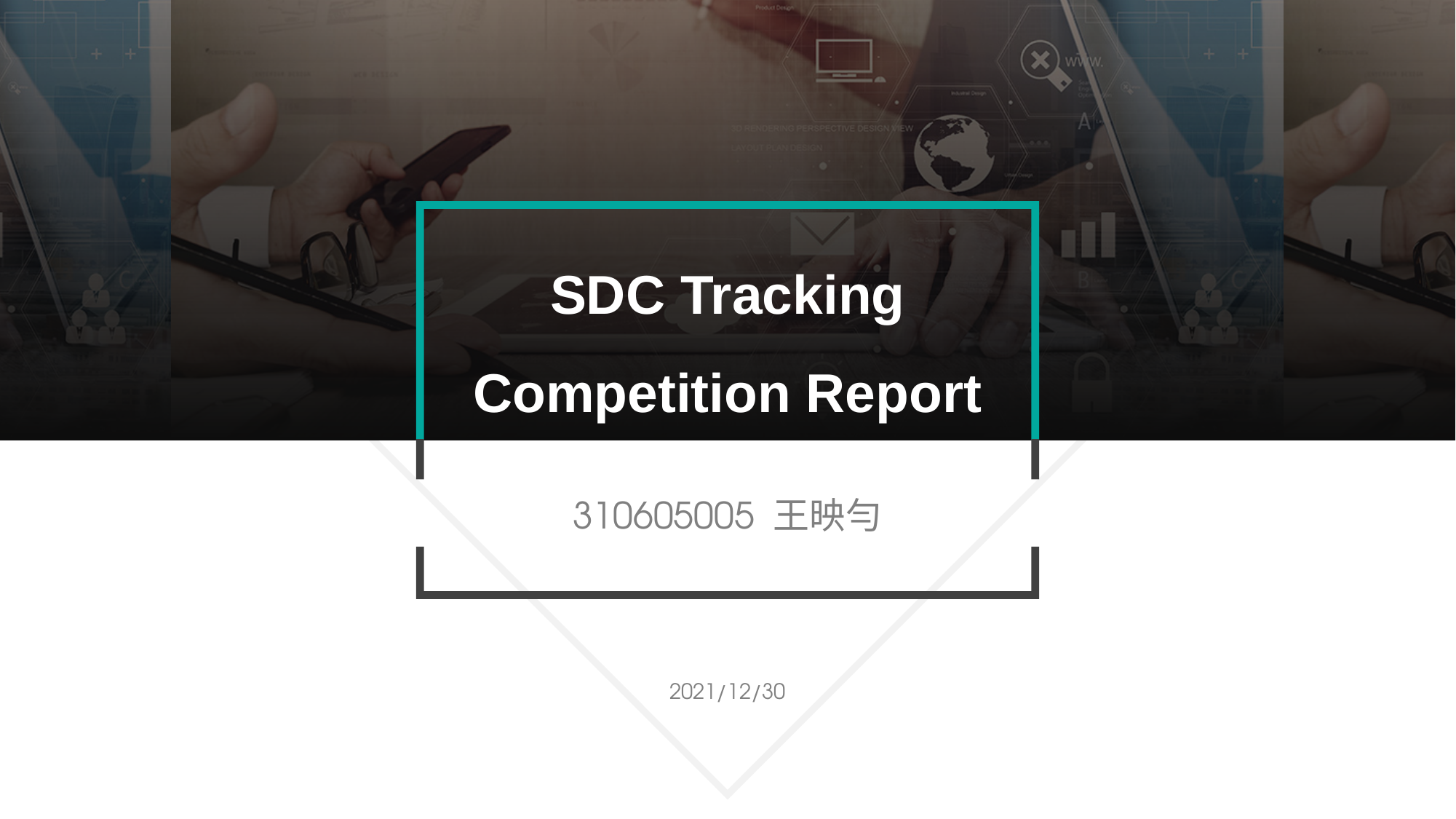

SDC Tracking Competition Report

310605005 王映勻
2021/12/30